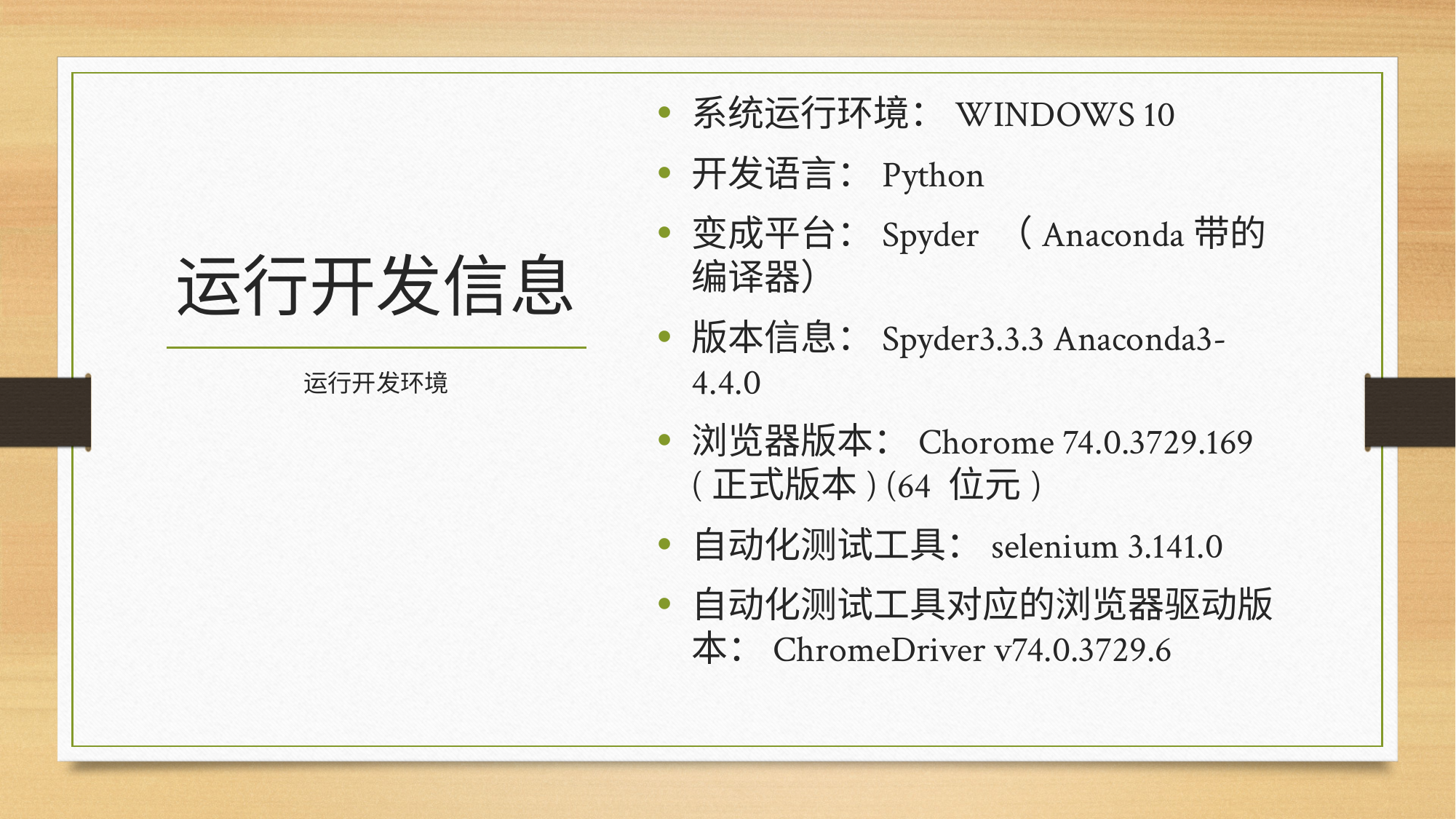

系统运行环境：WINDOWS 10
开发语言：Python
变成平台：Spyder （Anaconda带的编译器）
版本信息：Spyder3.3.3 Anaconda3-4.4.0
浏览器版本：Chorome 74.0.3729.169 (正式版本) (64 位元)
自动化测试工具：selenium 3.141.0
自动化测试工具对应的浏览器驱动版本：ChromeDriver v74.0.3729.6

# 运行开发信息
运行开发环境